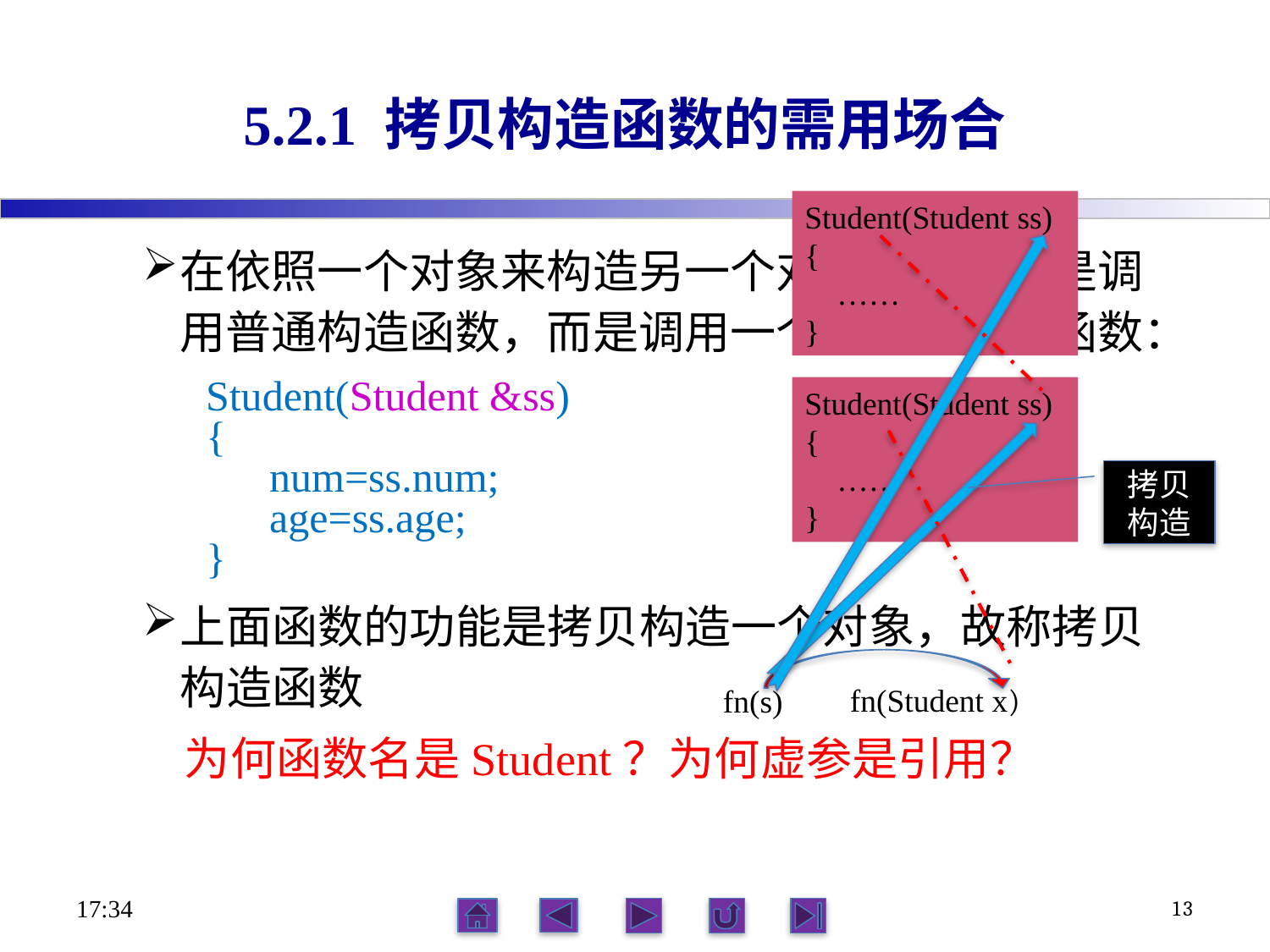

# 5.2.1 拷贝构造函数的需用场合
Student(Student ss)
{
    ……
}
在依照一个对象来构造另一个对象时，并不是调用普通构造函数，而是调用一个特殊的构造函数：
Student(Student &ss)
{
      num=ss.num;
      age=ss.age;
}
上面函数的功能是拷贝构造一个对象，故称拷贝构造函数
   为何函数名是Student？为何虚参是引用？

Student(Student ss)
{
    ……
}

拷贝构造

fn(Student x)
fn(s)
17:34
13